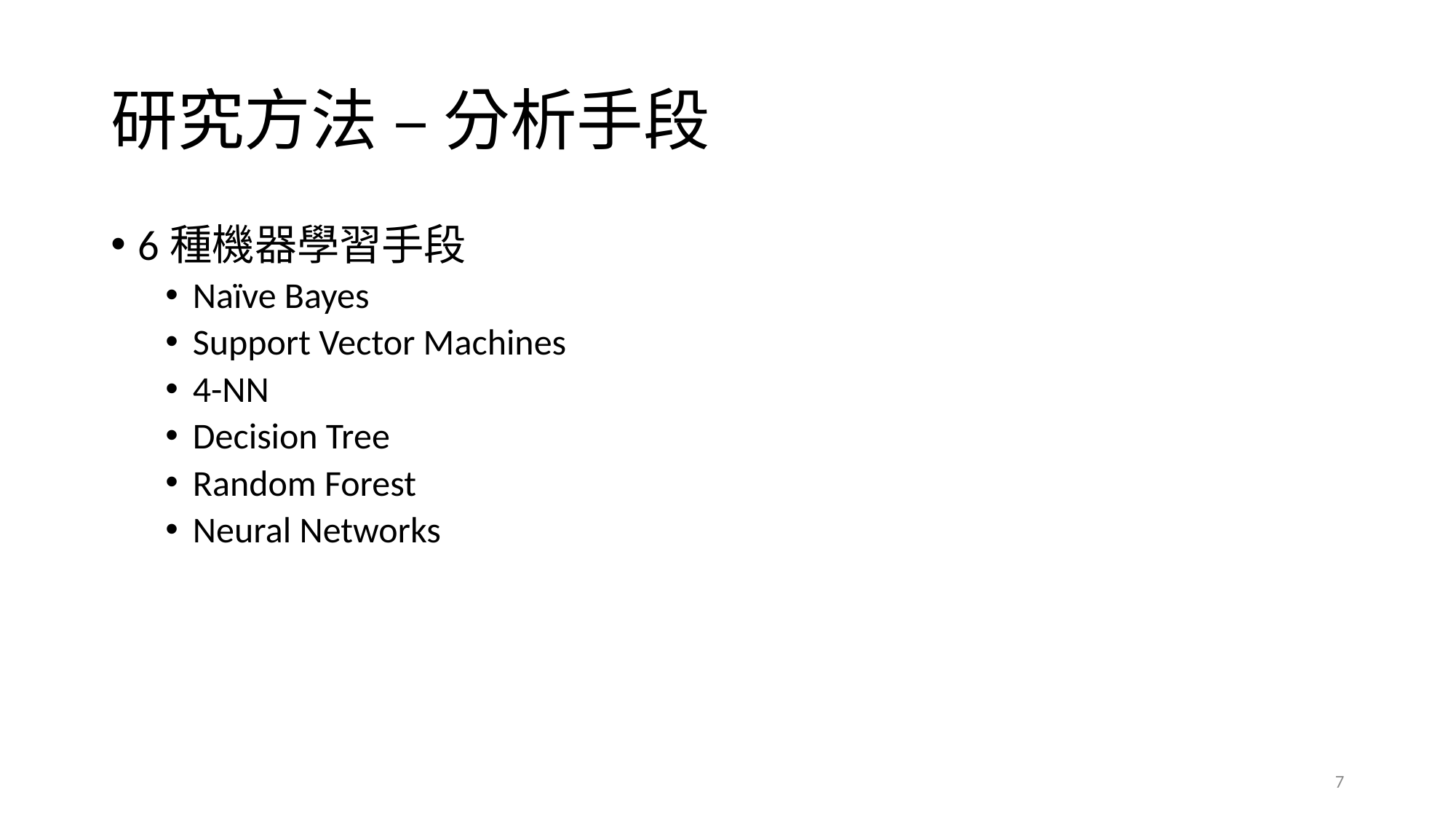

# 研究方法 – 分析手段
6種機器學習手段
Naïve Bayes
Support Vector Machines
4-NN
Decision Tree
Random Forest
Neural Networks
7